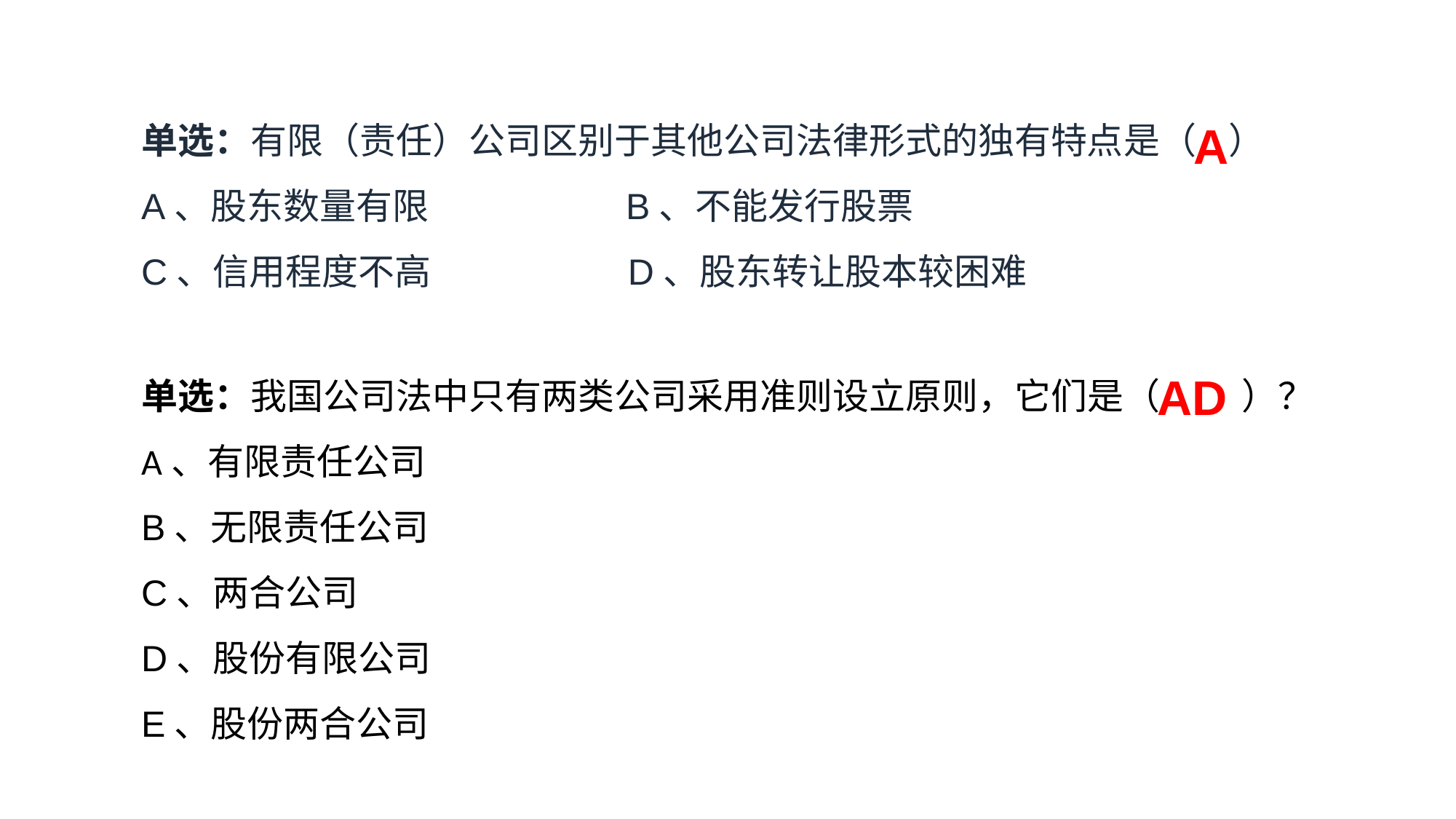

单选：有限（责任）公司区别于其他公司法律形式的独有特点是（    ）
A、股东数量有限                       B、不能发行股票
C、信用程度不高                       D、股东转让股本较困难
A
单选：我国公司法中只有两类公司采用准则设立原则，它们是（          ）？
A、有限责任公司
B、无限责任公司
C、两合公司
D、股份有限公司
E、股份两合公司
AD